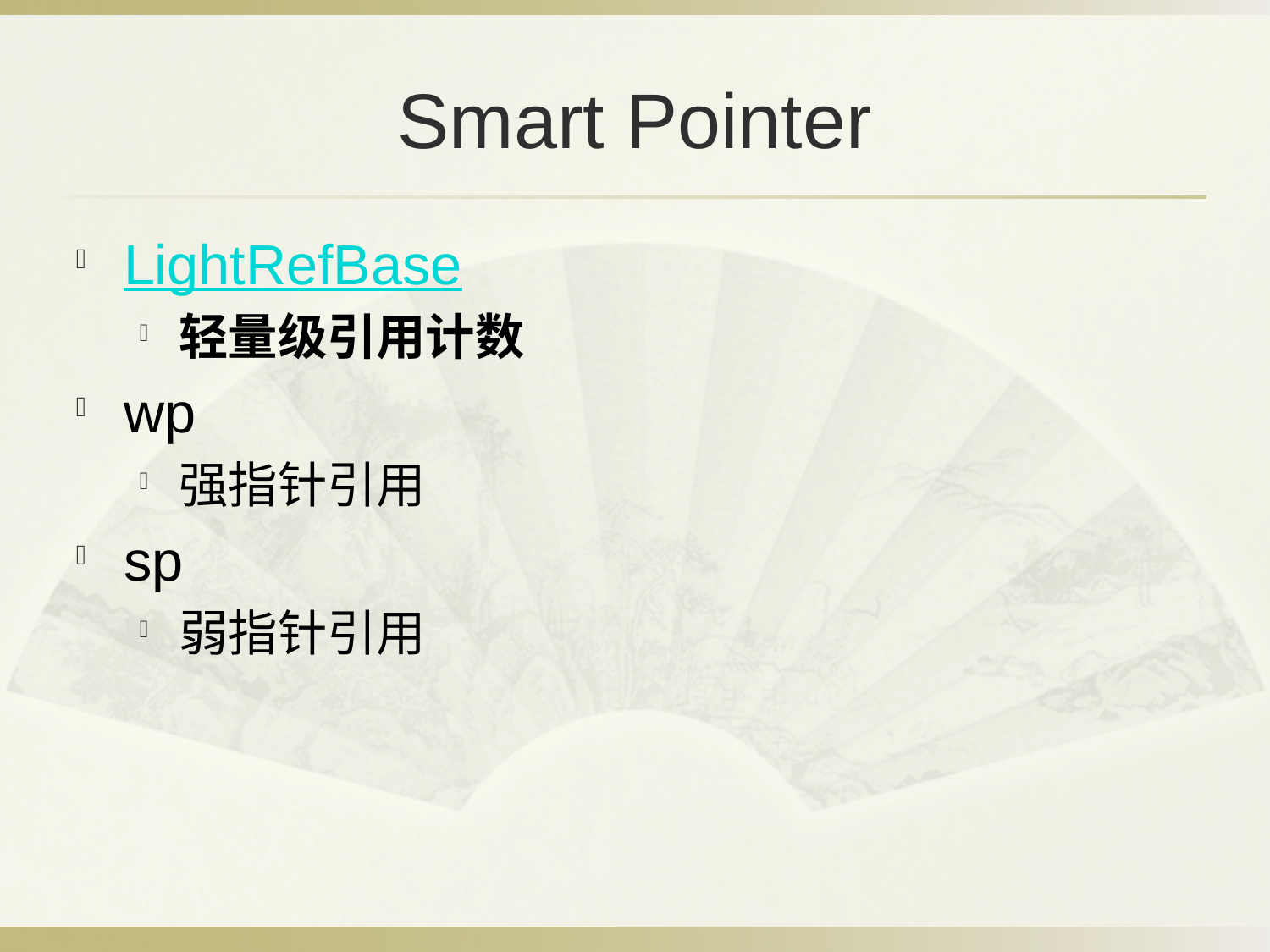

# Smart Pointer
LightRefBase
轻量级引用计数
wp
强指针引用
sp
弱指针引用